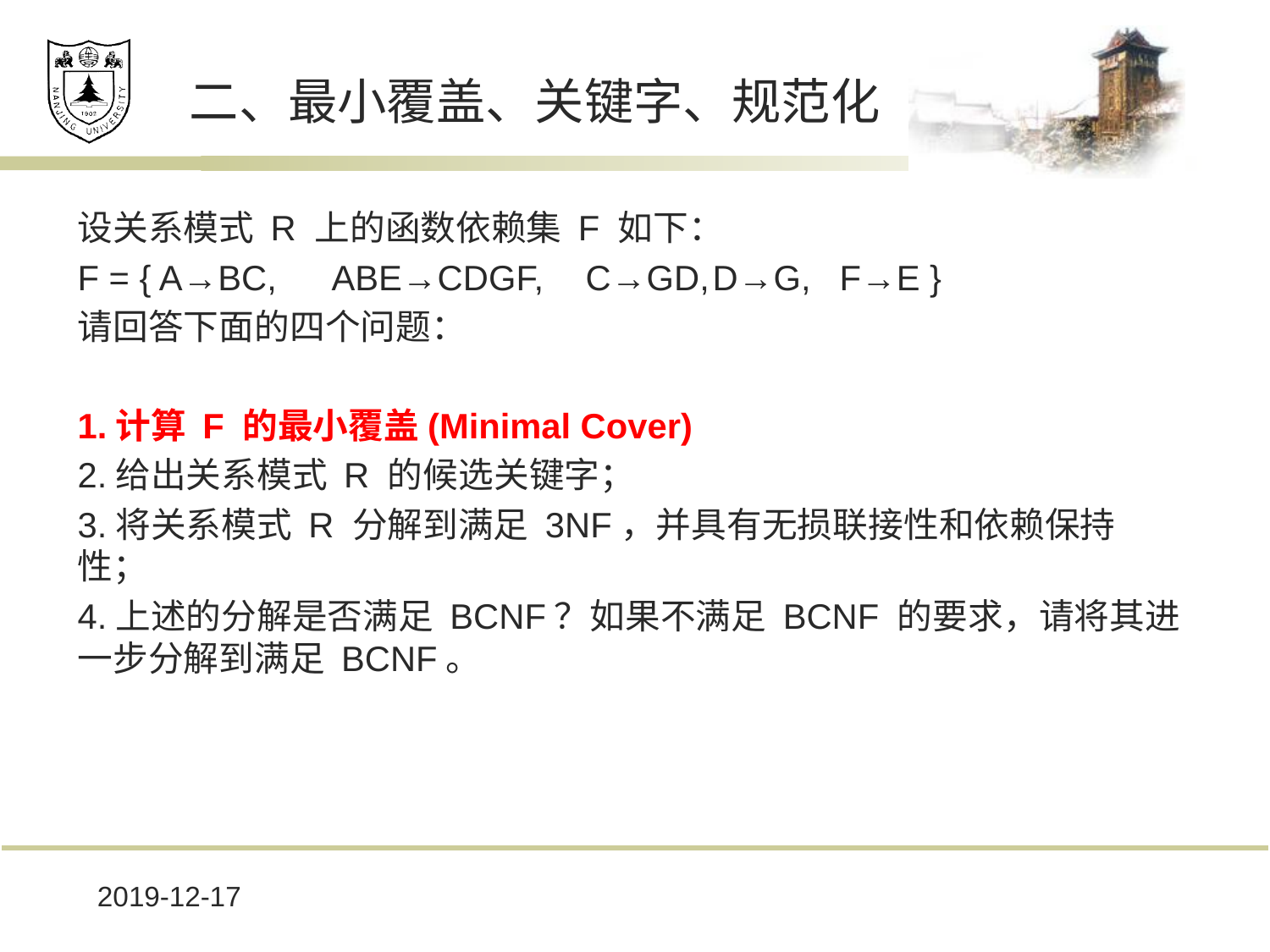

# 二、最小覆盖、关键字、规范化
设关系模式 R 上的函数依赖集 F 如下：
F = { A→BC,	ABE→CDGF,	C→GD,	D→G,	F→E }
请回答下面的四个问题：

1.计算 F 的最小覆盖(Minimal Cover)
2.给出关系模式 R 的候选关键字；
3.将关系模式 R 分解到满足 3NF，并具有无损联接性和依赖保持性；
4.上述的分解是否满足 BCNF？如果不满足 BCNF 的要求，请将其进一步分解到满足 BCNF。
2019-12-17